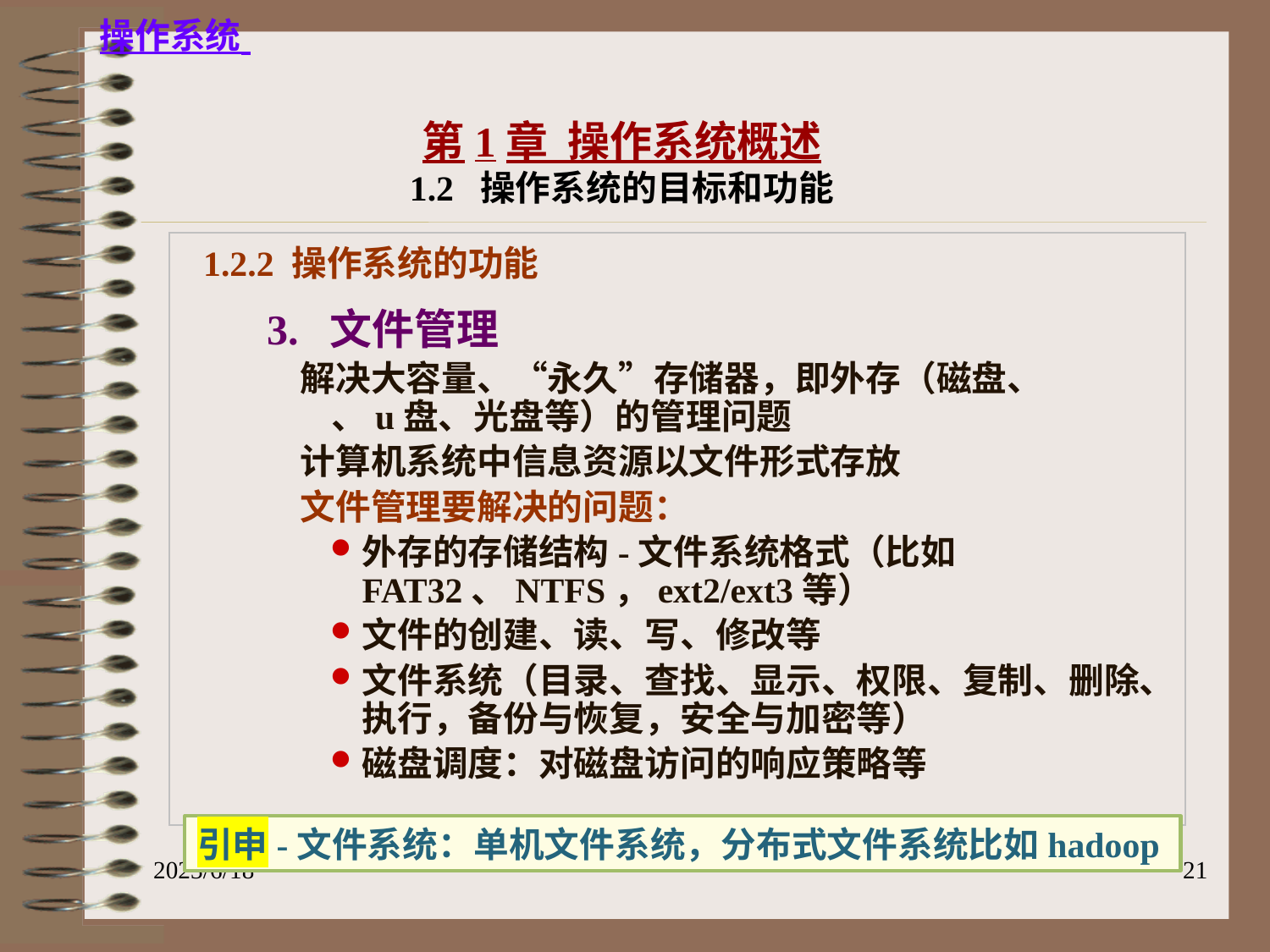

第1章  操作系统概述
1.2  操作系统的目标和功能

1.2.2 操作系统的功能

      3.  文件管理
           解决大容量、“永久”存储器，即外存（磁盘、
          、u盘、光盘等）的管理问题
           计算机系统中信息资源以文件形式存放
           文件管理要解决的问题：
外存的存储结构-文件系统格式（比如FAT32、NTFS，ext2/ext3等）
文件的创建、读、写、修改等
文件系统（目录、查找、显示、权限、复制、删除、执行，备份与恢复，安全与加密等）
磁盘调度：对磁盘访问的响应策略等

引申-文件系统：单机文件系统，分布式文件系统比如hadoop
2023/6/18
21